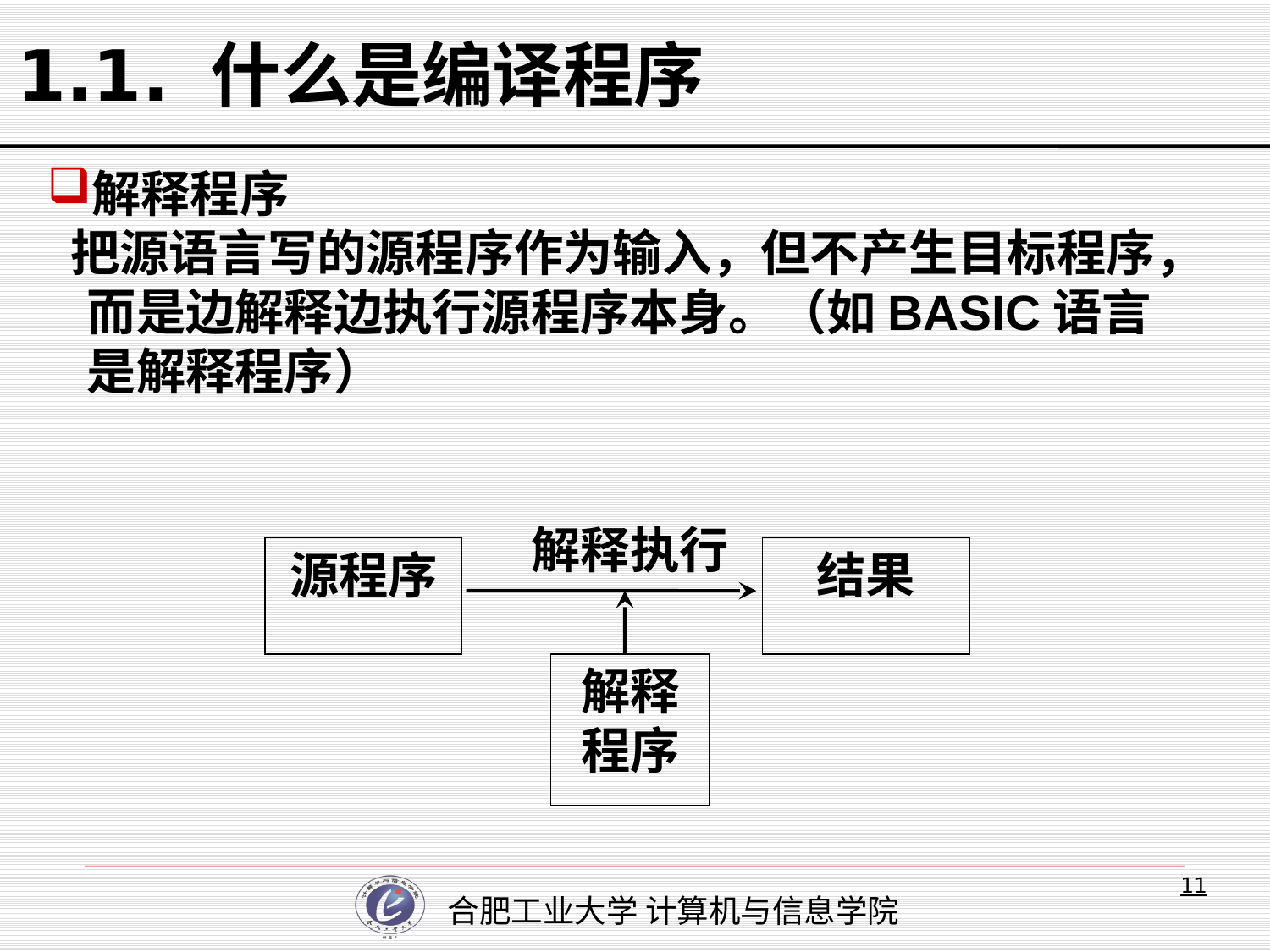

# 1.1. 什么是编译程序

解释程序
 把源语言写的源程序作为输入，但不产生目标程序，而是边解释边执行源程序本身。（如BASIC语言是解释程序）
解释执行
源程序
结果

解释
程序
11